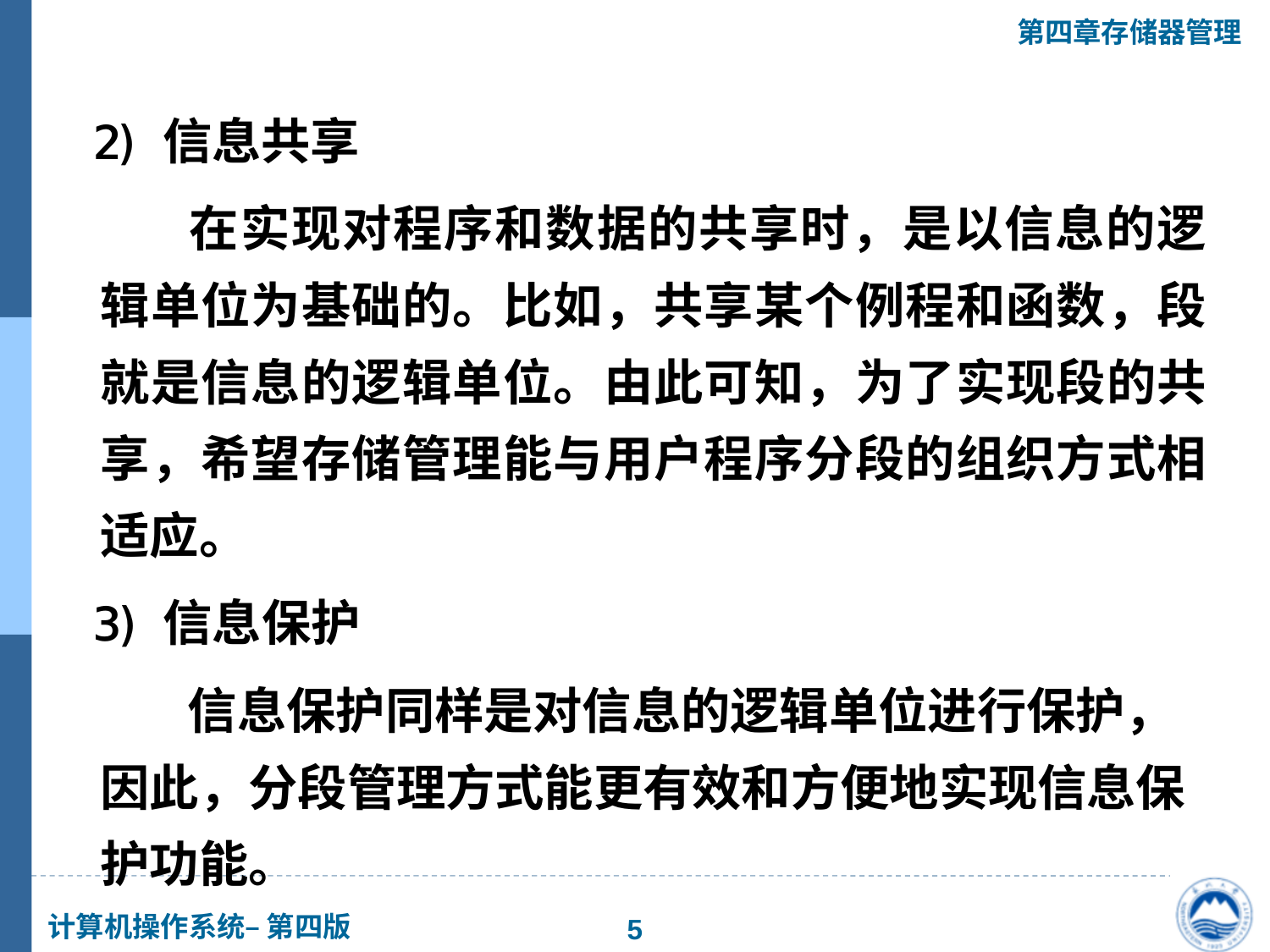

2) 信息共享
　在实现对程序和数据的共享时，是以信息的逻辑单位为基础的。比如，共享某个例程和函数，段就是信息的逻辑单位。由此可知，为了实现段的共享，希望存储管理能与用户程序分段的组织方式相适应。
  3) 信息保护
　信息保护同样是对信息的逻辑单位进行保护，因此，分段管理方式能更有效和方便地实现信息保护功能。